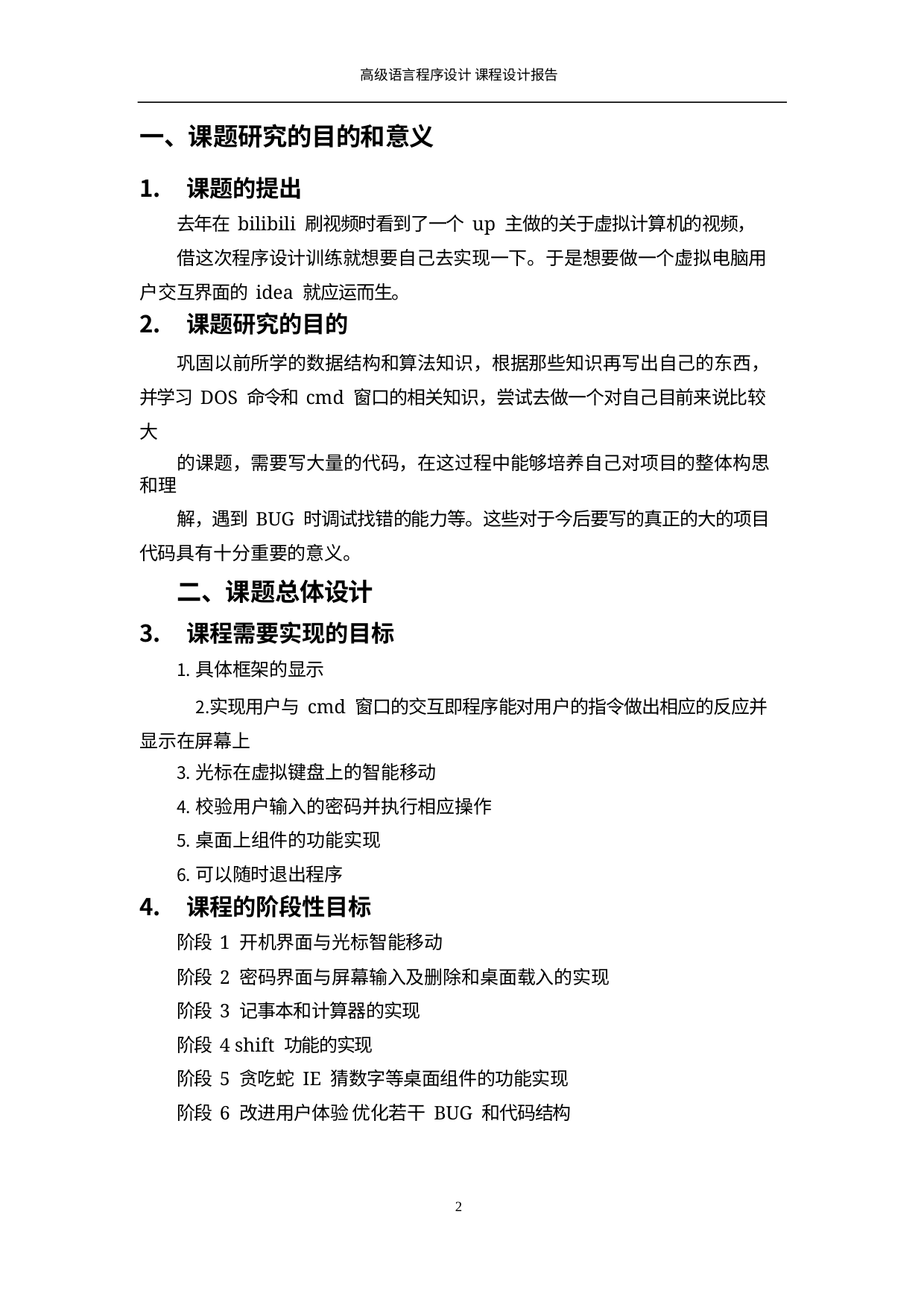

高级语言程序设计 课程设计报告

一、课题研究的目的和意义
课题的提出
去年在 bilibili 刷视频时看到了一个 up 主做的关于虚拟计算机的视频，
借这次程序设计训练就想要自己去实现一下。于是想要做一个虚拟电脑用户交互界面的 idea 就应运而生。
课题研究的目的
巩固以前所学的数据结构和算法知识，根据那些知识再写出自己的东西，并学习 DOS 命令和 cmd 窗口的相关知识，尝试去做一个对自己目前来说比较大
的课题，需要写大量的代码，在这过程中能够培养自己对项目的整体构思和理
解，遇到 BUG 时调试找错的能力等。这些对于今后要写的真正的大的项目代码具有十分重要的意义。
二、课题总体设计
课程需要实现的目标
具体框架的显示
实现用户与 cmd 窗口的交互即程序能对用户的指令做出相应的反应并显示在屏幕上
光标在虚拟键盘上的智能移动
校验用户输入的密码并执行相应操作
桌面上组件的功能实现
可以随时退出程序
课程的阶段性目标
阶段 1 开机界面与光标智能移动
阶段 2 密码界面与屏幕输入及删除和桌面载入的实现
阶段 3 记事本和计算器的实现阶段 4 shift 功能的实现
阶段 5 贪吃蛇 IE 猜数字等桌面组件的功能实现阶段 6 改进用户体验 优化若干 BUG 和代码结构
2